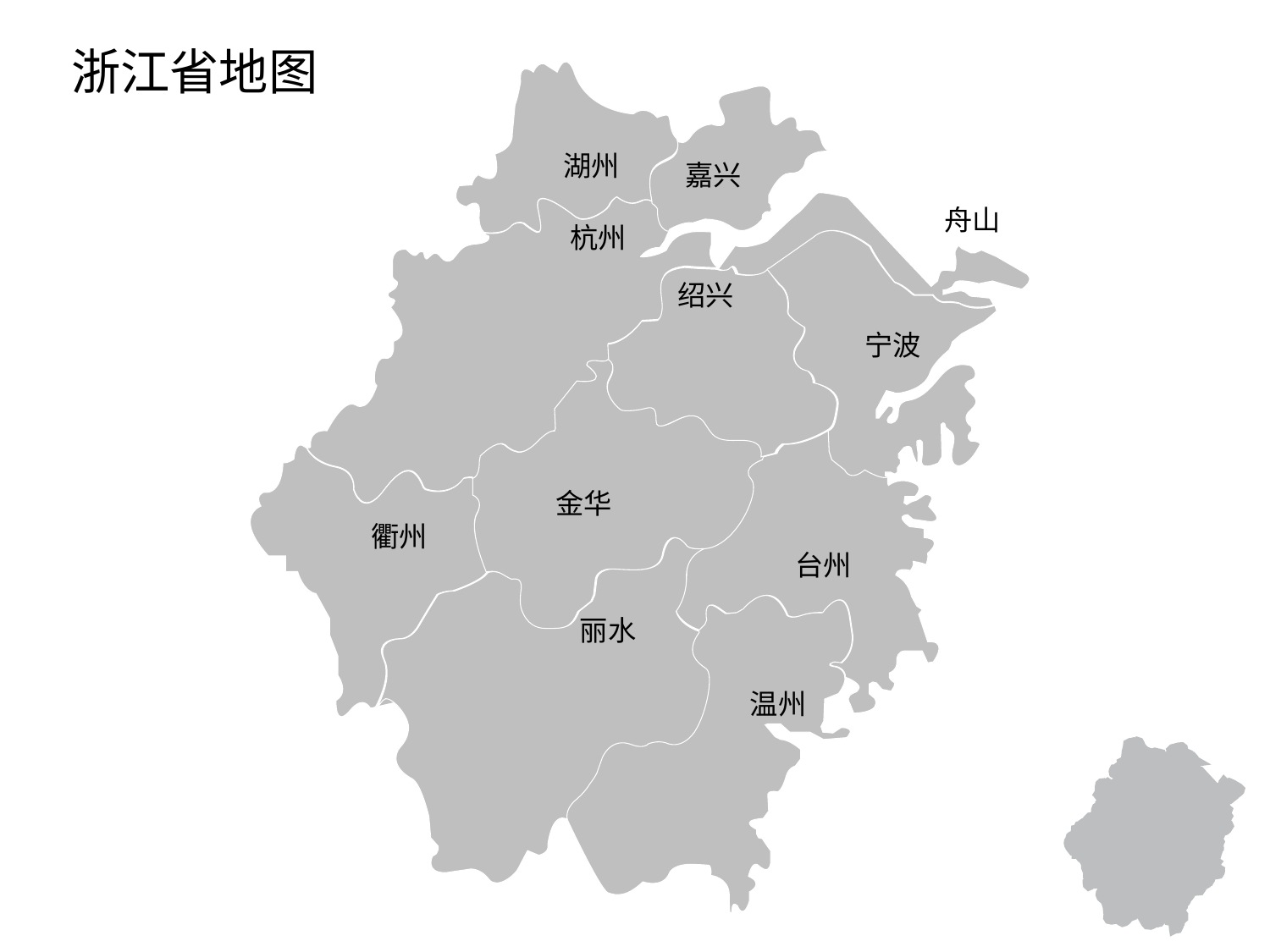

# 浙江省地图

湖州
嘉兴

舟山

杭州

绍兴
宁波

金华
衢州

台州

丽水
温州